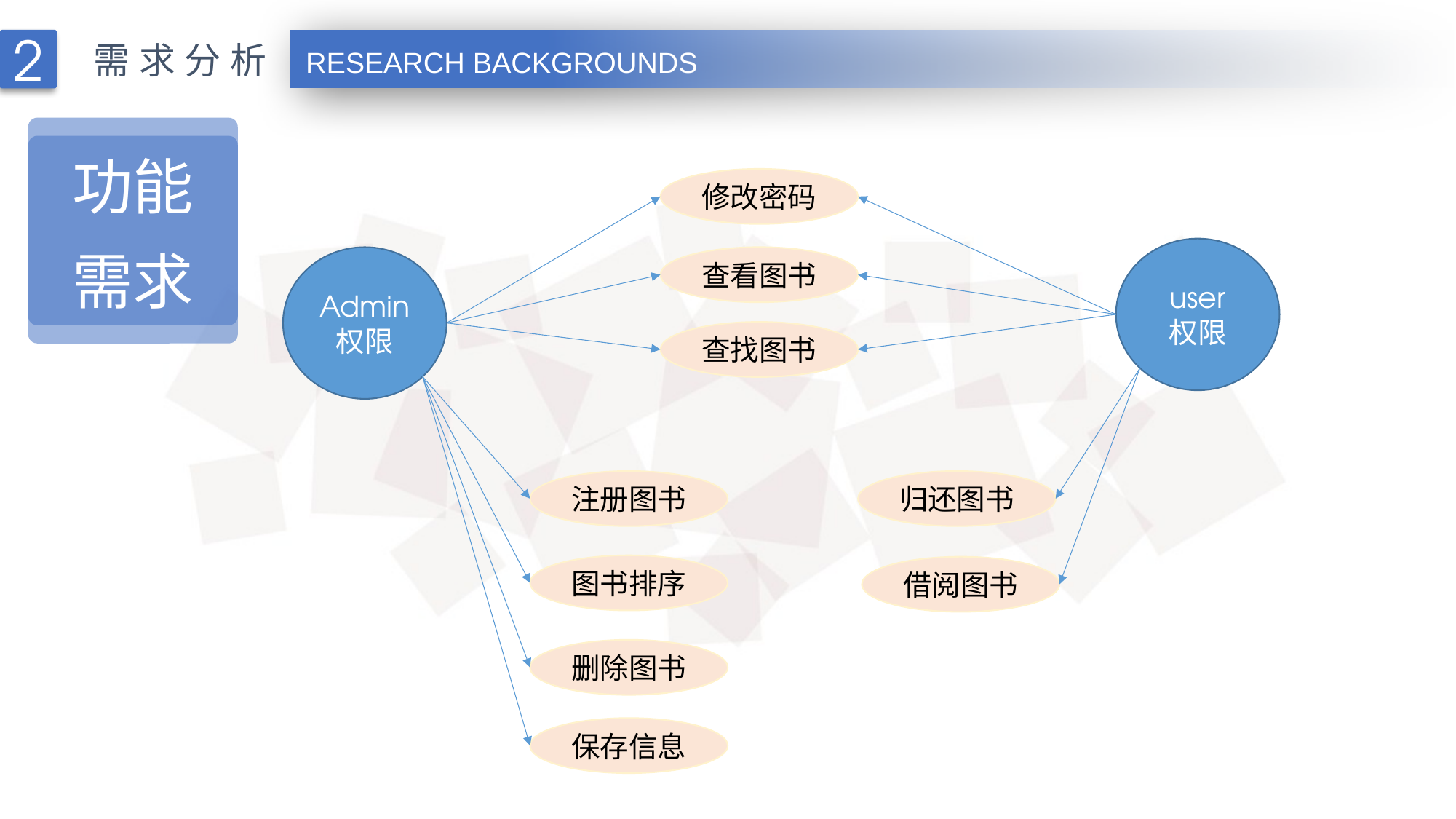

2

需求分析
RESEARCH BACKGROUNDS
功能 需求

修改密码
user
权限
Admin
权限
查看图书
查找图书
注册图书
归还图书
图书排序
借阅图书
删除图书
保存信息